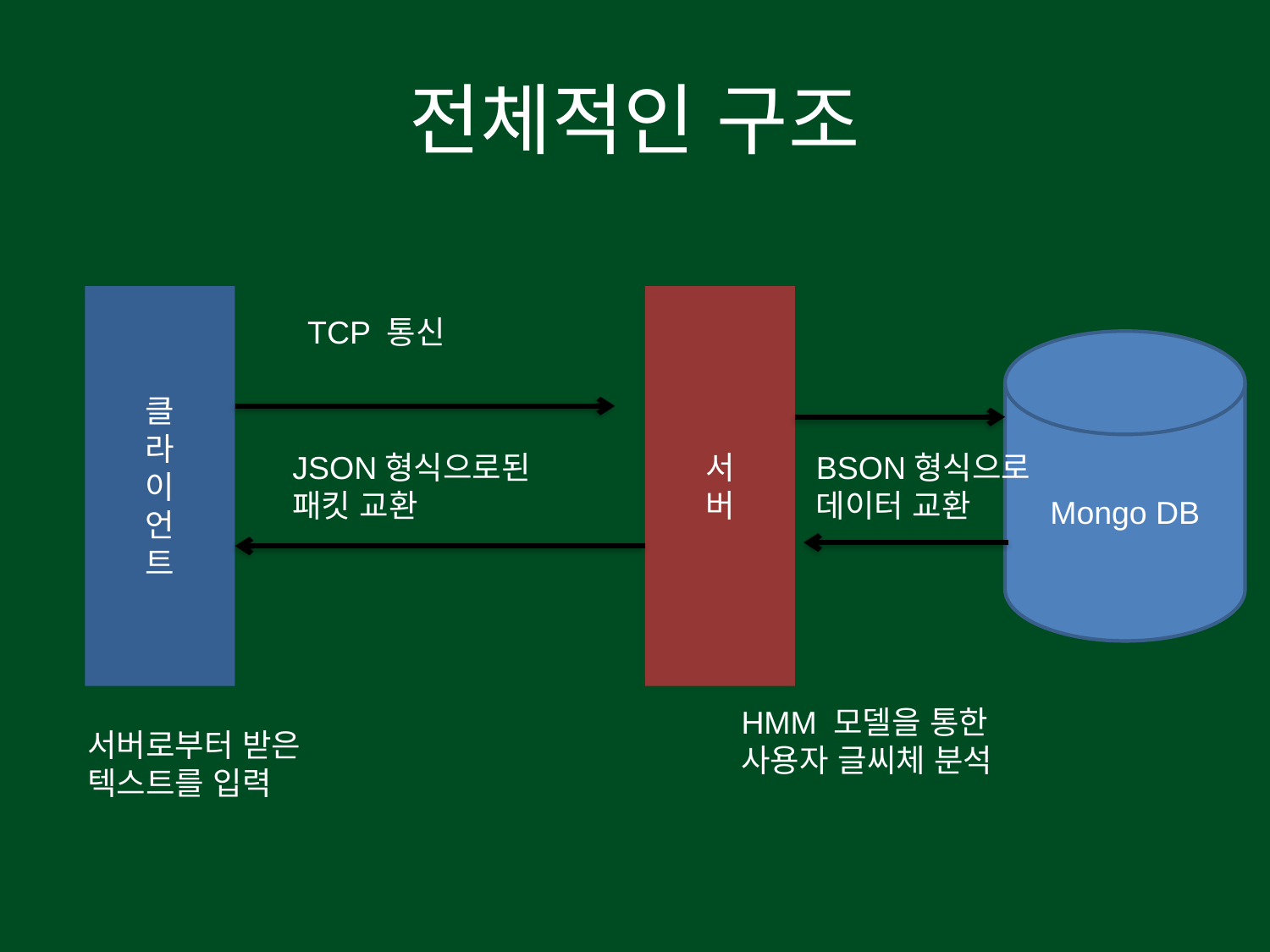

# 전체적인 구조
클
라
이
언
트
서
버
TCP 통신
Mongo DB
BSON형식으로
데이터 교환
JSON형식으로된
패킷 교환
HMM 모델을 통한
사용자 글씨체 분석
서버로부터 받은
텍스트를 입력